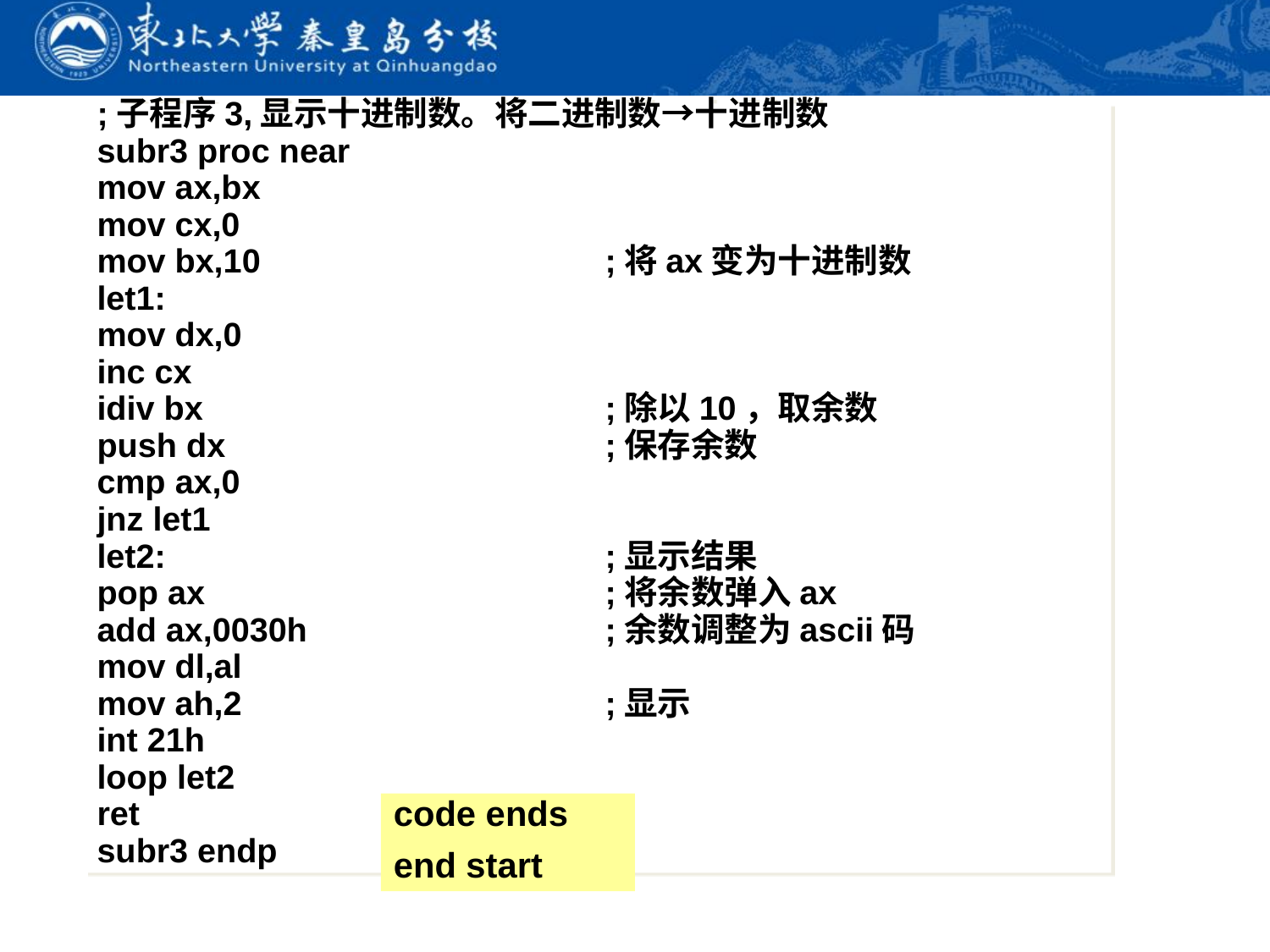

;子程序3,显示十进制数。将二进制数→十进制数
subr3 proc near
mov ax,bx
mov cx,0
mov bx,10			;将ax变为十进制数
let1:
mov dx,0
inc cx
idiv bx				;除以10，取余数
push dx			;保存余数
cmp ax,0
jnz let1
let2:				;显示结果
pop ax				;将余数弹入ax
add ax,0030h			;余数调整为ascii码
mov dl,al
mov ah,2			;显示
int 21h
loop let2
ret
subr3 endp
code ends
end start